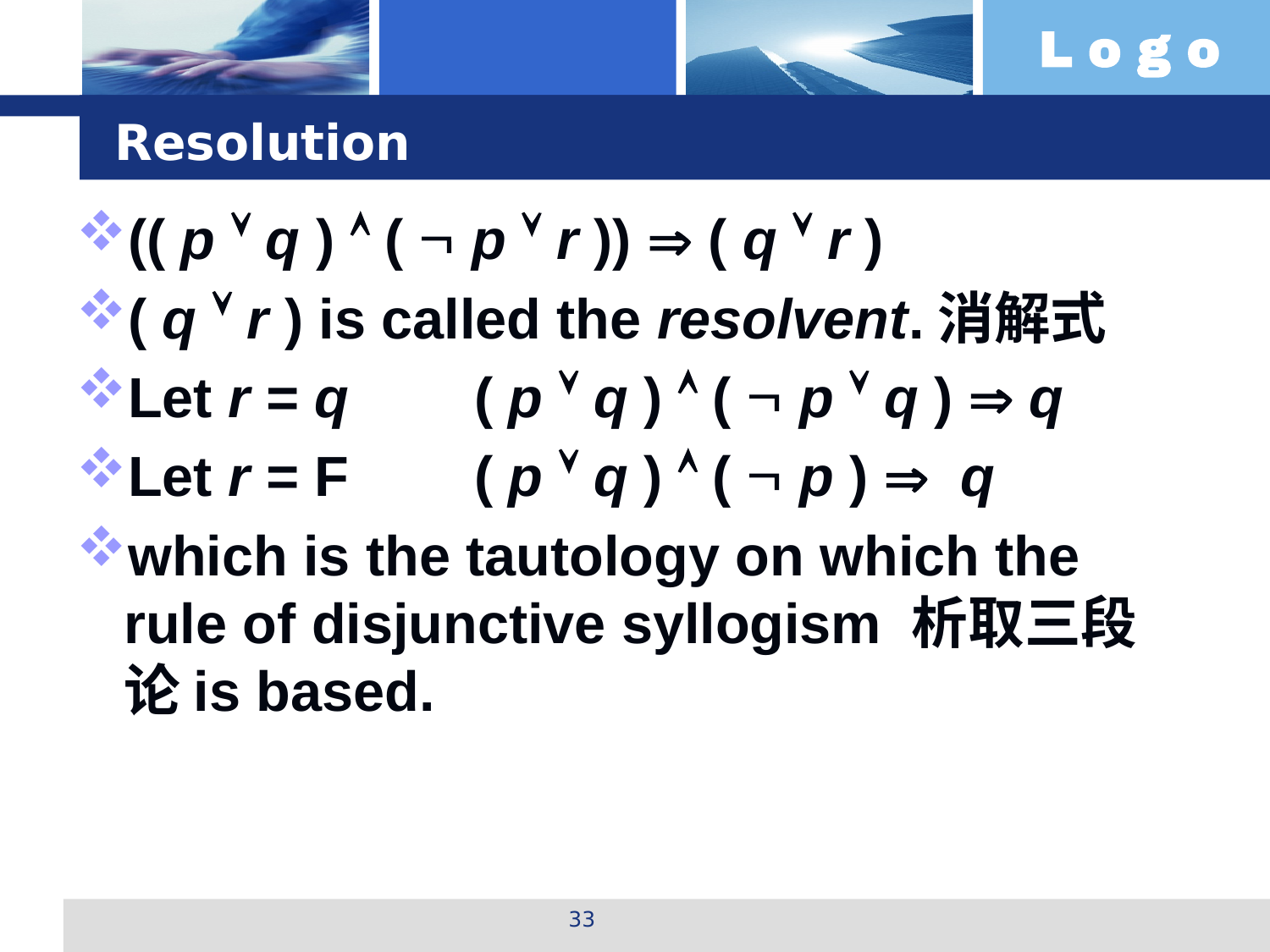

# Resolution
(( p ∨ q ) ∧ ( ¬ p ∨ r )) ⇒ ( q ∨ r )
( q ∨ r ) is called the resolvent.消解式
Let r = q        ( p ∨ q ) ∧ ( ¬ p ∨ q ) ⇒ q
Let r = F        ( p ∨ q ) ∧ ( ¬ p ) ⇒  q
which is the tautology on which the rule of disjunctive syllogism 析取三段论is based.

33